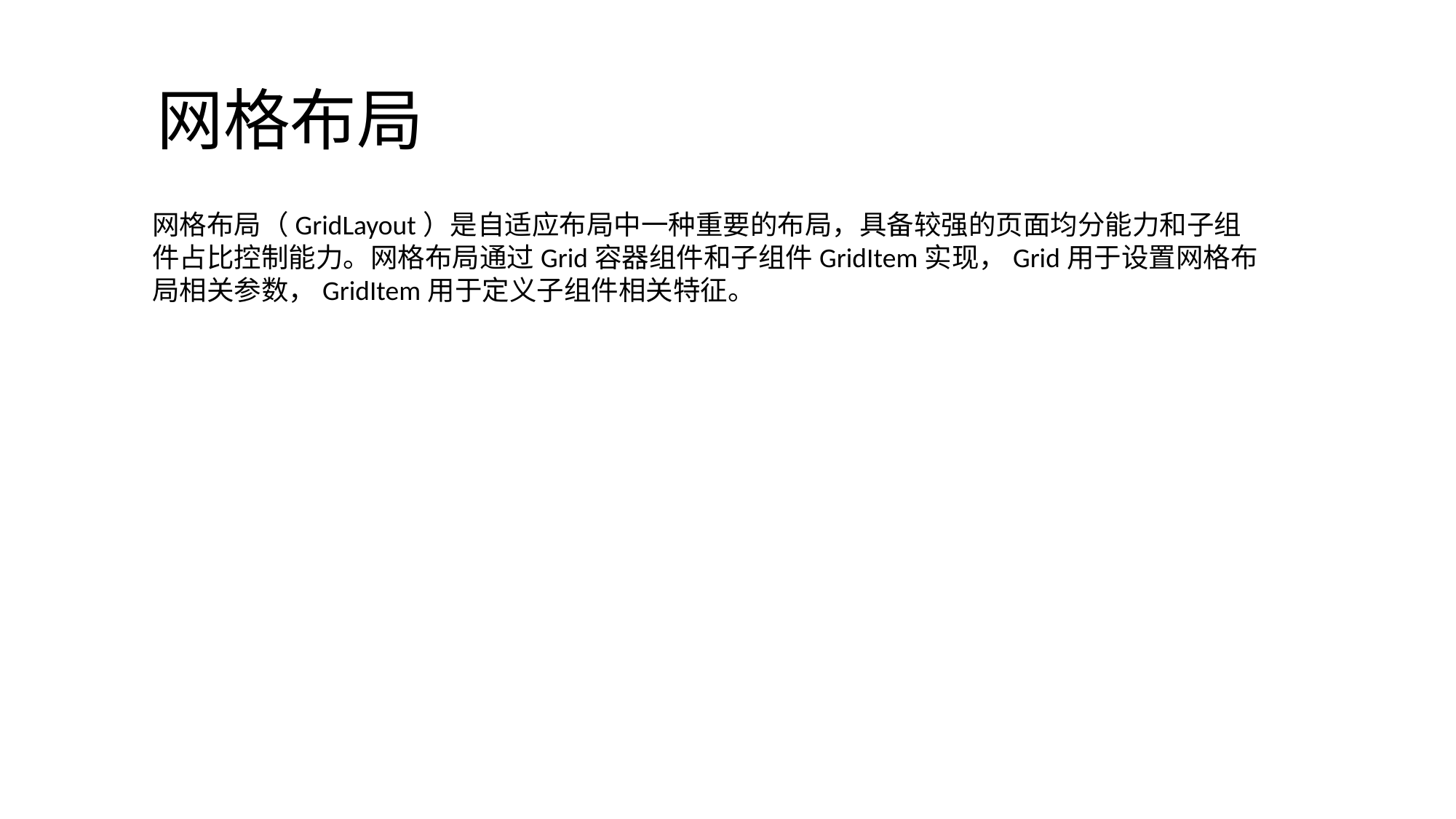

# 网格布局
网格布局（GridLayout）是自适应布局中一种重要的布局，具备较强的页面均分能力和子组件占比控制能力。网格布局通过Grid容器组件和子组件GridItem实现，Grid用于设置网格布局相关参数，GridItem用于定义子组件相关特征。